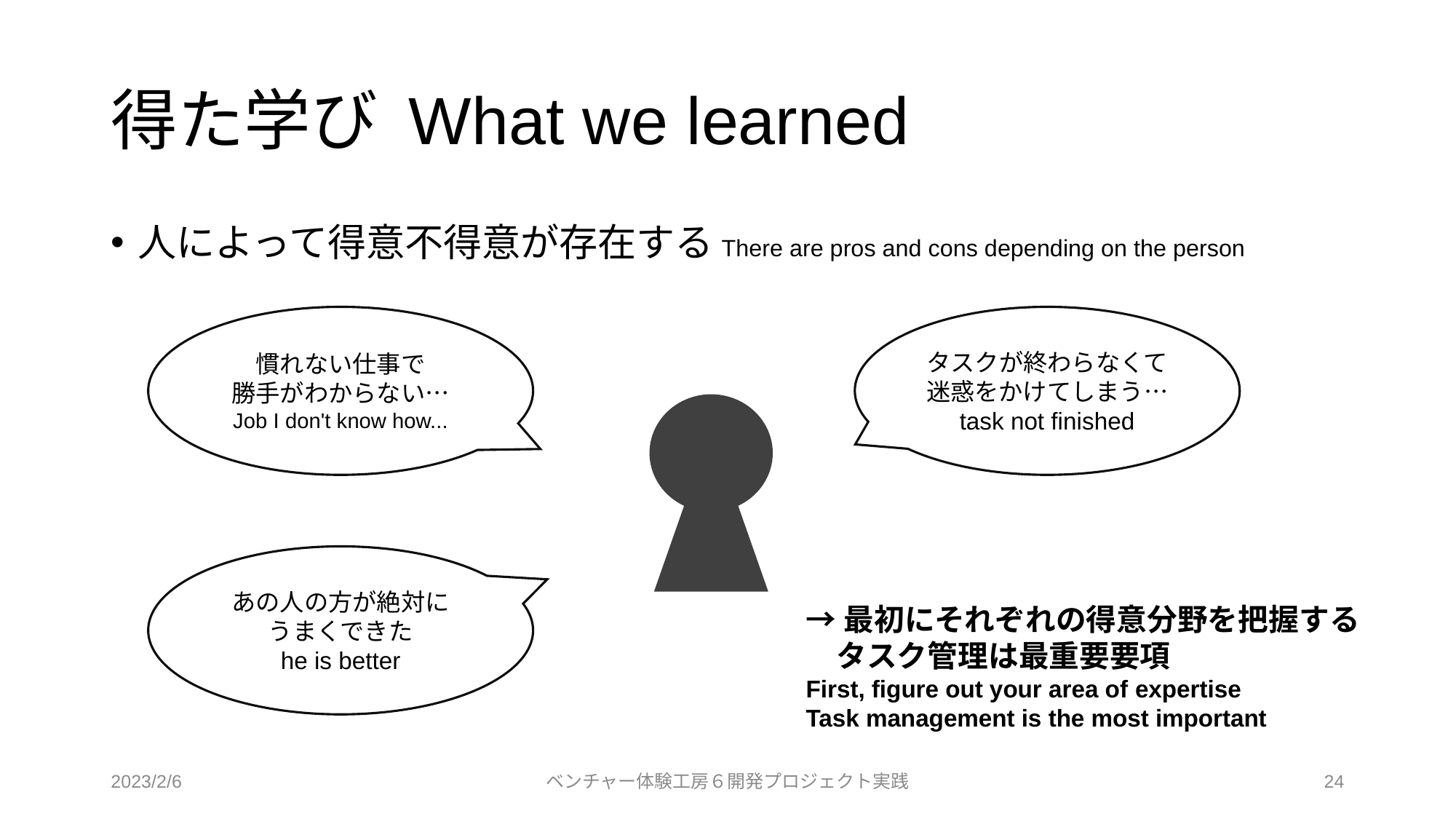

# 得た学び What we learned
人によって得意不得意が存在するThere are pros and cons depending on the person​
タスクが終わらなくて
迷惑をかけてしまう…
task not finished
慣れない仕事で
勝手がわからない…
Job​ I don't know how...

あの人の方が絶対に
うまくできた
he is better
→最初にそれぞれの得意分野を把握する
　タスク管理は最重要要項
First, figure out your area of ​​expertise
Task management is the most important
2023/2/6
ベンチャー体験工房６開発プロジェクト実践
24